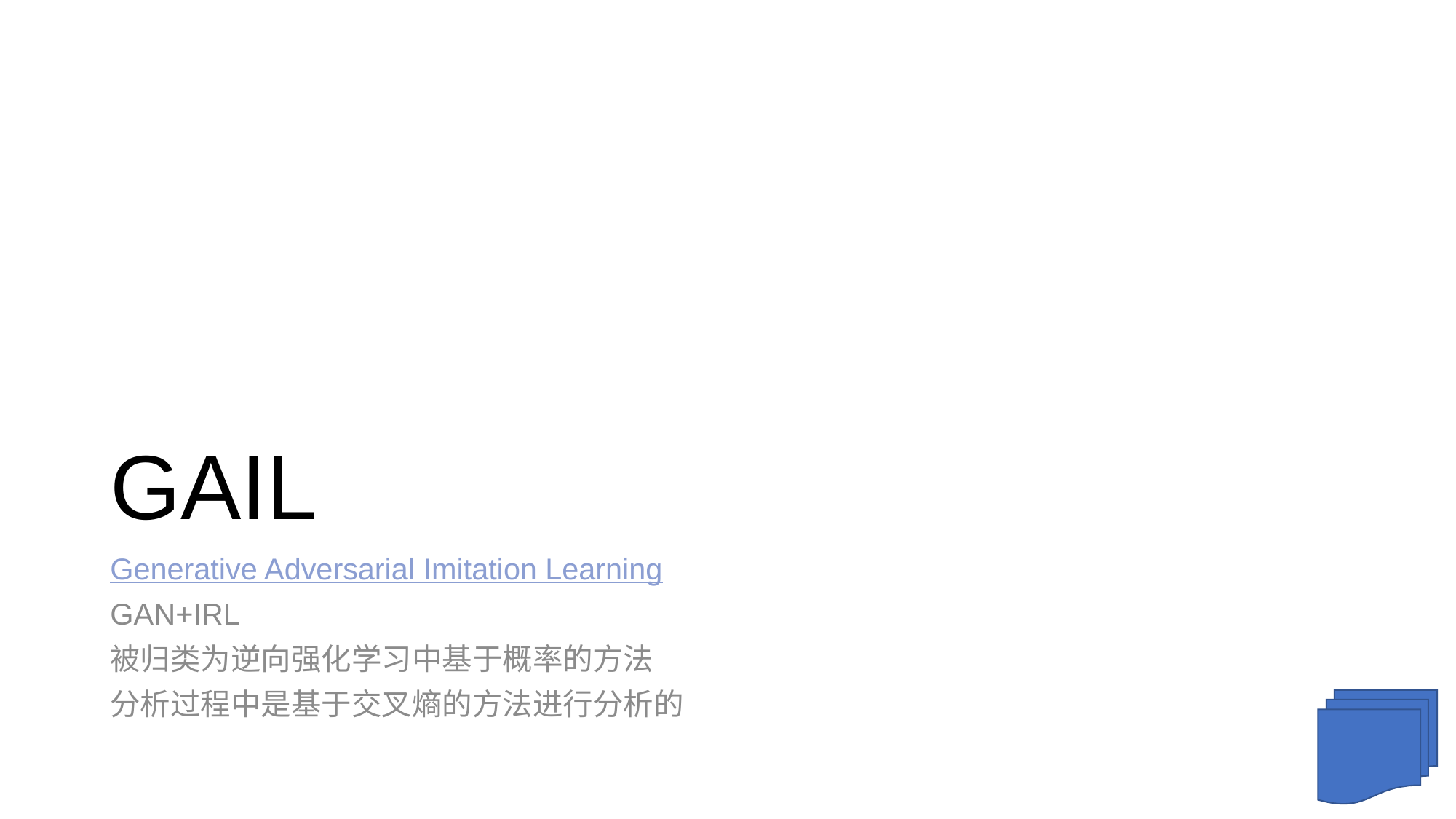

# GAIL
Generative Adversarial Imitation Learning
GAN+IRL
被归类为逆向强化学习中基于概率的方法
分析过程中是基于交叉熵的方法进行分析的